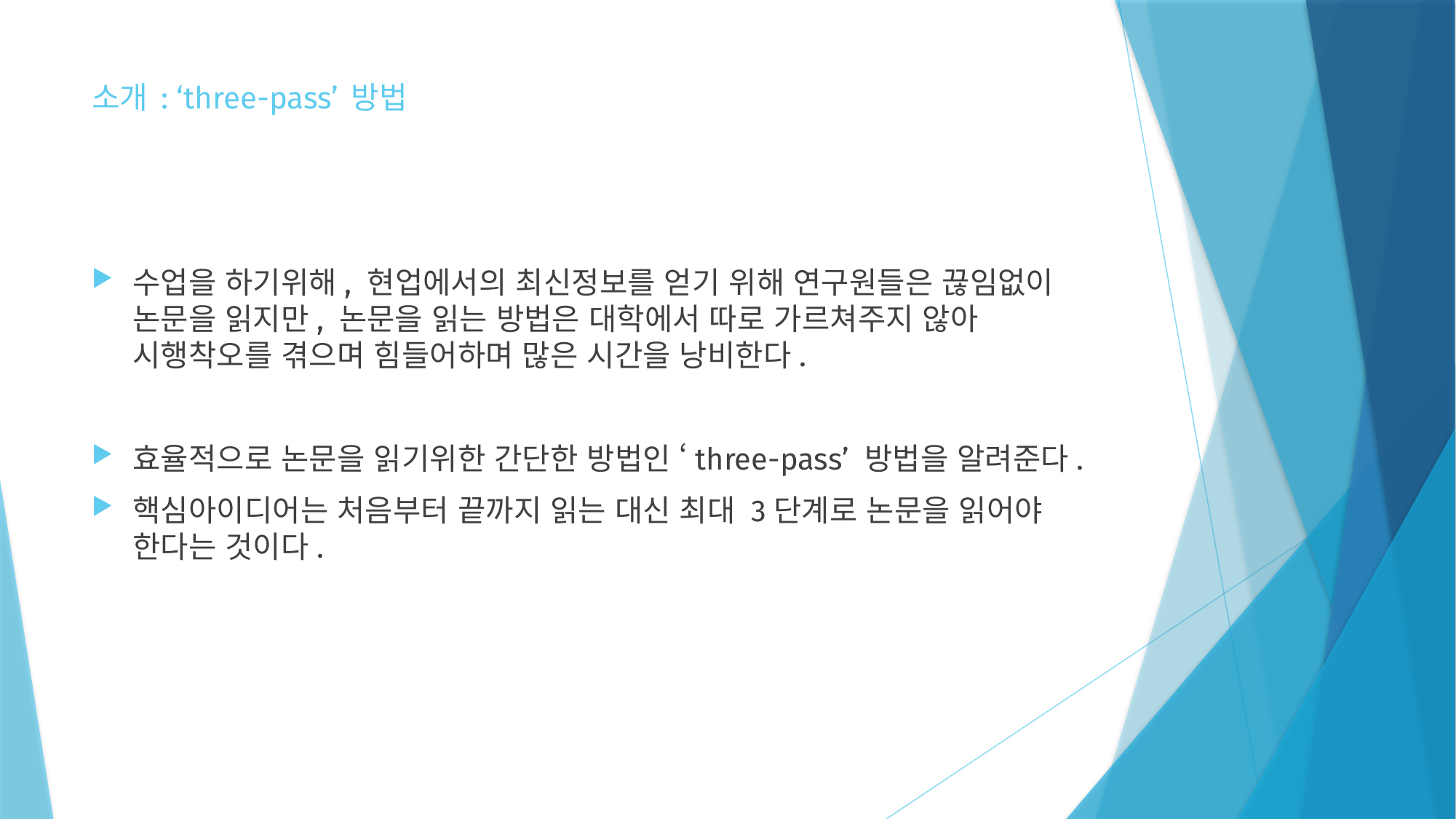

# 소개 : ‘three-pass’ 방법
수업을 하기위해, 현업에서의 최신정보를 얻기 위해 연구원들은 끊임없이 논문을 읽지만, 논문을 읽는 방법은 대학에서 따로 가르쳐주지 않아 시행착오를 겪으며 힘들어하며 많은 시간을 낭비한다.

효율적으로 논문을 읽기위한 간단한 방법인 ‘three-pass’ 방법을 알려준다.
핵심아이디어는 처음부터 끝까지 읽는 대신 최대 3단계로 논문을 읽어야 한다는 것이다.